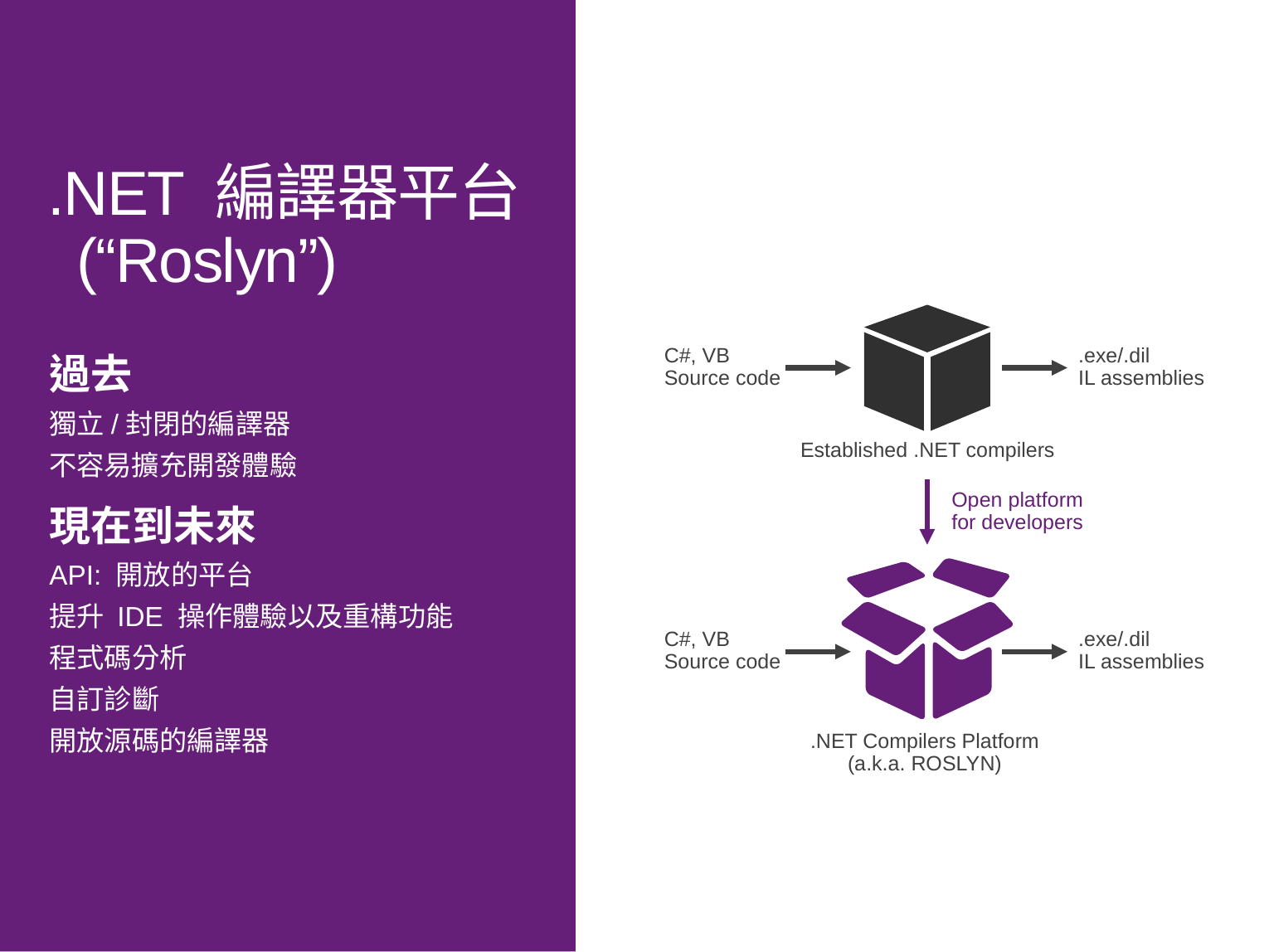

# .NET 編譯器平台 (“Roslyn”)

C#, VB
Source code
.exe/.dil
IL assemblies
過去
獨立/封閉的編譯器
不容易擴充開發體驗
Established .NET compilers
Open platform
for developers
現在到未來
API: 開放的平台
提升 IDE 操作體驗以及重構功能
程式碼分析
自訂診斷
開放源碼的編譯器

C#, VB
Source code
.exe/.dil
IL assemblies
.NET Compilers Platform
(a.k.a. ROSLYN)